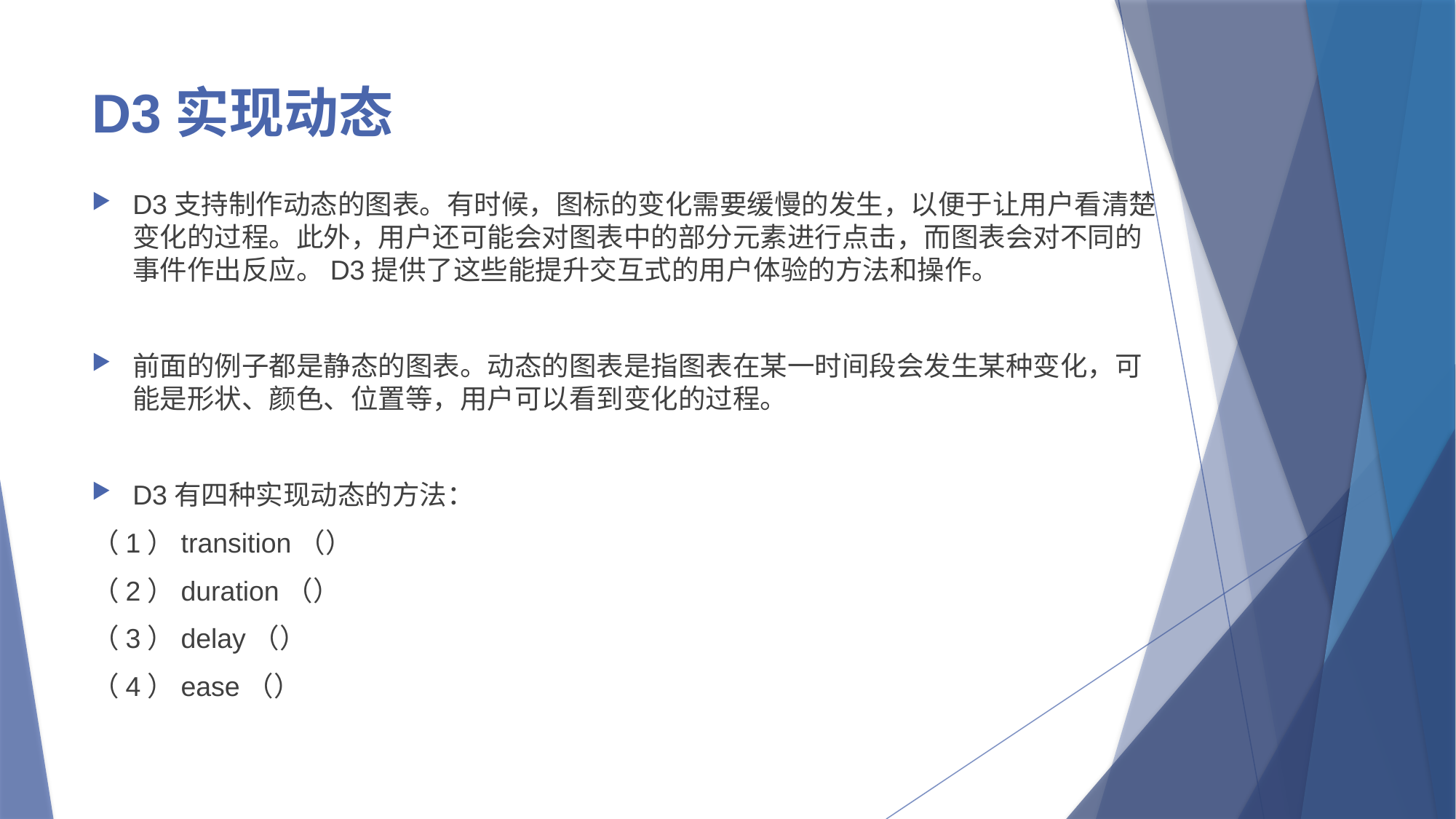

# D3实现动态
D3支持制作动态的图表。有时候，图标的变化需要缓慢的发生，以便于让用户看清楚变化的过程。此外，用户还可能会对图表中的部分元素进行点击，而图表会对不同的事件作出反应。D3提供了这些能提升交互式的用户体验的方法和操作。

前面的例子都是静态的图表。动态的图表是指图表在某一时间段会发生某种变化，可能是形状、颜色、位置等，用户可以看到变化的过程。

D3有四种实现动态的方法：
（1）transition（）
（2）duration（）
（3）delay（）
（4）ease（）